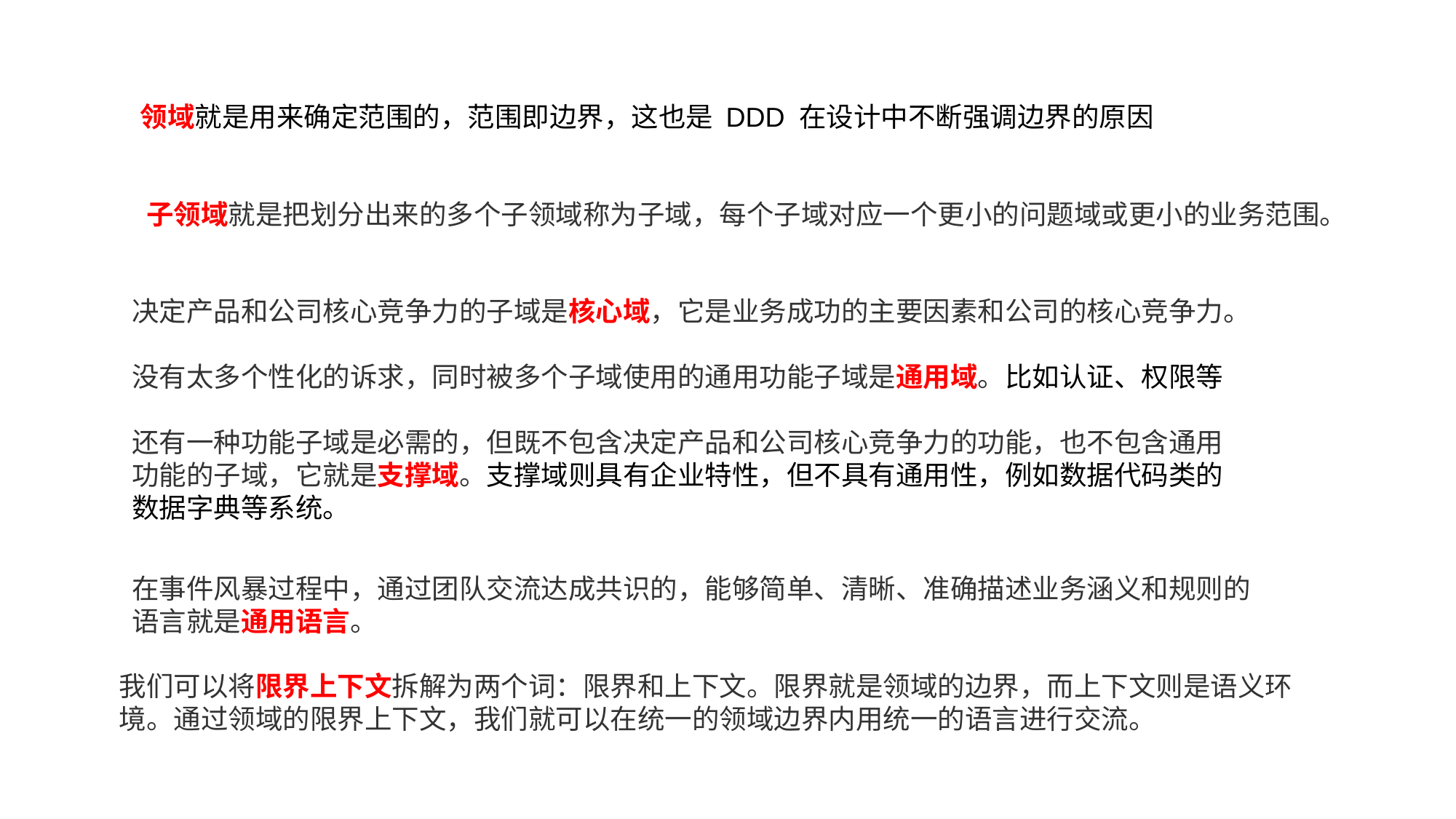

领域就是用来确定范围的，范围即边界，这也是 DDD 在设计中不断强调边界的原因
子领域就是把划分出来的多个子领域称为子域，每个子域对应一个更小的问题域或更小的业务范围。
决定产品和公司核心竞争力的子域是核心域，它是业务成功的主要因素和公司的核心竞争力。

没有太多个性化的诉求，同时被多个子域使用的通用功能子域是通用域。比如认证、权限等

还有一种功能子域是必需的，但既不包含决定产品和公司核心竞争力的功能，也不包含通用功能的子域，它就是支撑域。支撑域则具有企业特性，但不具有通用性，例如数据代码类的数据字典等系统。
在事件风暴过程中，通过团队交流达成共识的，能够简单、清晰、准确描述业务涵义和规则的语言就是通用语言。
我们可以将限界上下文拆解为两个词：限界和上下文。限界就是领域的边界，而上下文则是语义环境。通过领域的限界上下文，我们就可以在统一的领域边界内用统一的语言进行交流。